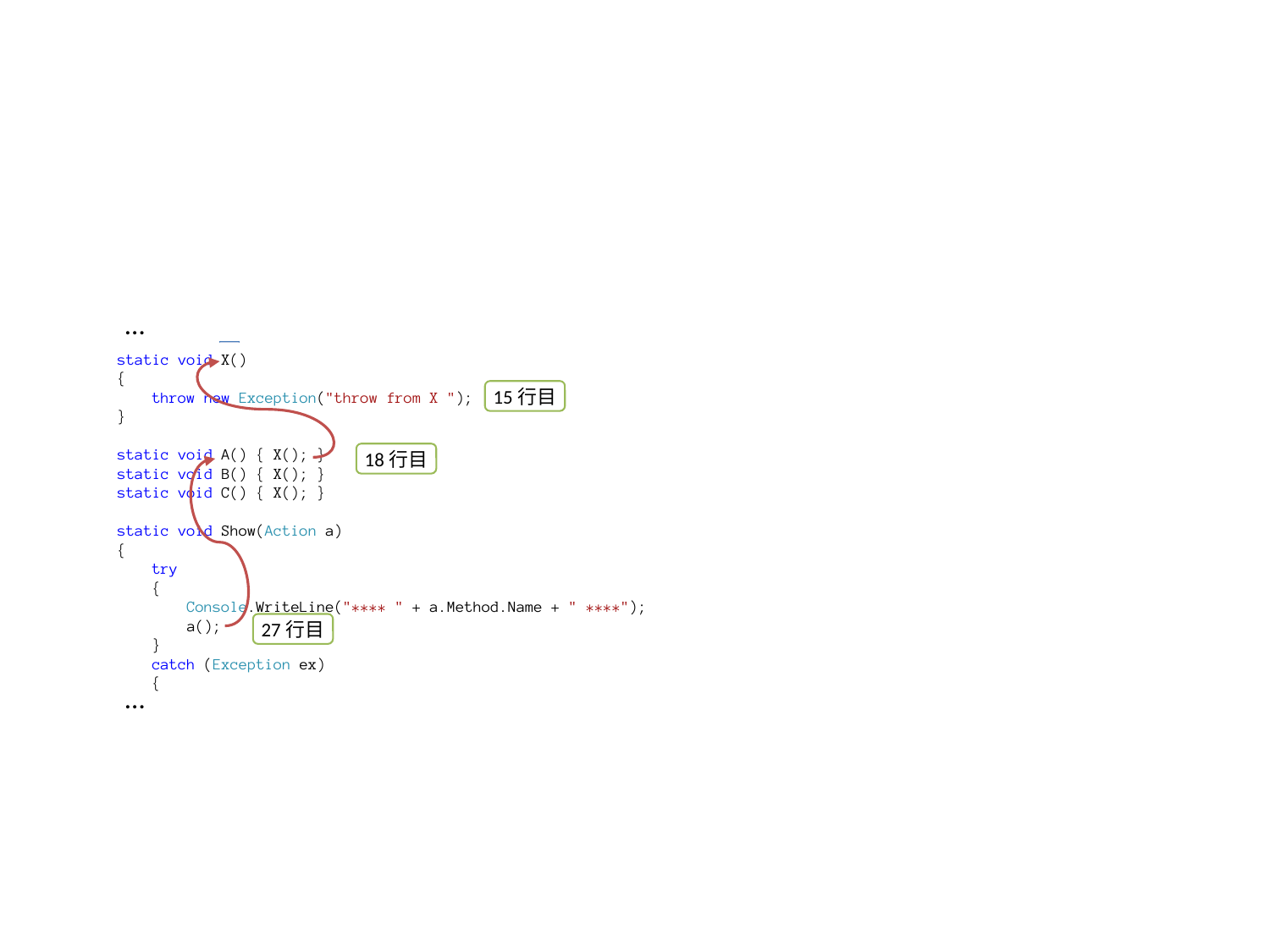

…
static void X()
{
    throw new Exception("throw from X ");
}
static void A() { X(); }
static void B() { X(); }
static void C() { X(); }
static void Show(Action a)
{
    try
    {
        Console.WriteLine("**** " + a.Method.Name + " ****");
        a();
    }
    catch (Exception ex)
    {

15行目

18行目

27行目
…